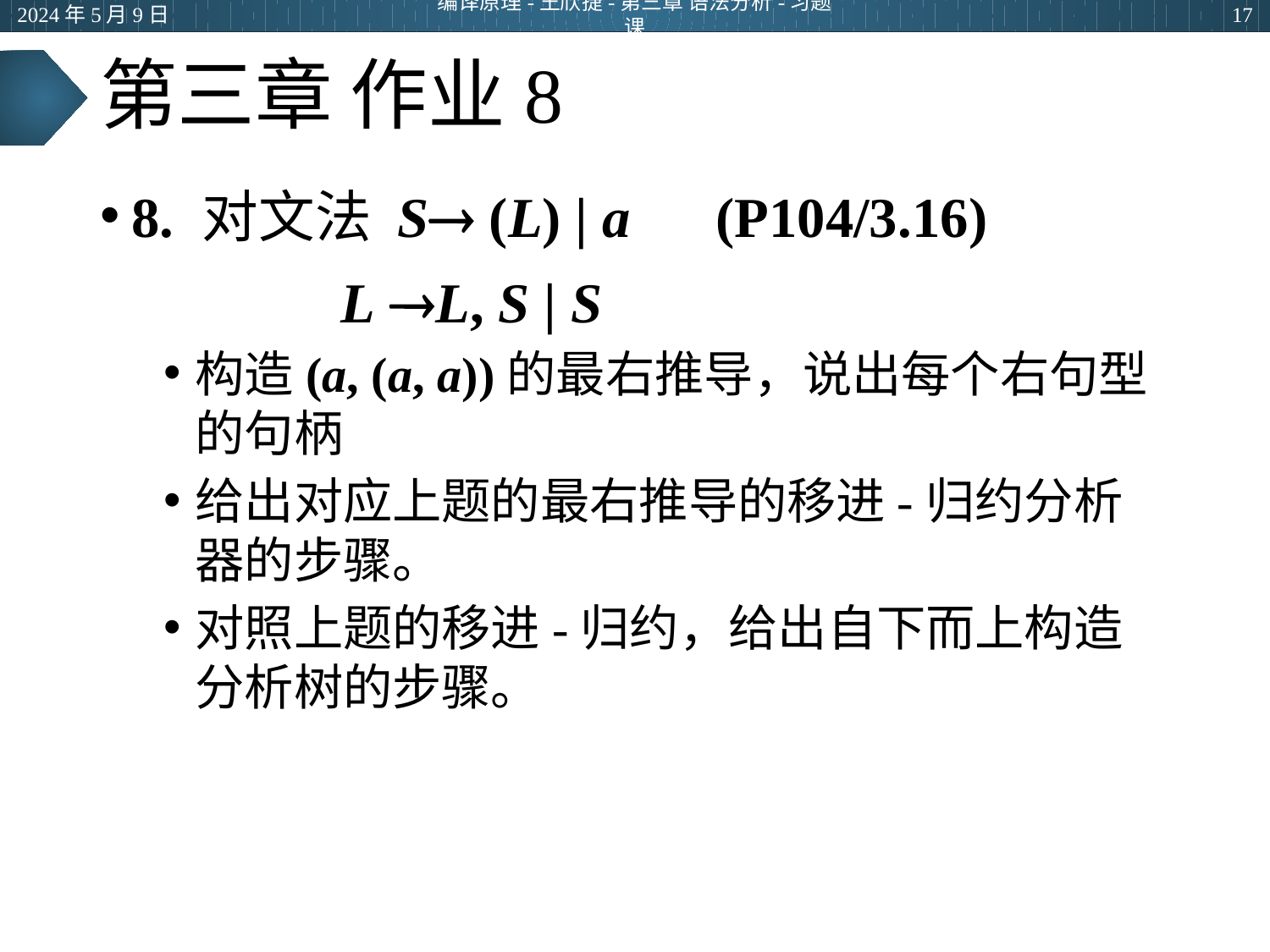

2024年5月9日
编译原理-王欣捷-第三章 语法分析-习题课
17
# 第三章 作业8
8. 对文法 S→ (L) | a      (P104/3.16)
                 L →L, S | S
构造(a, (a, a))的最右推导，说出每个右句型的句柄
给出对应上题的最右推导的移进-归约分析器的步骤。
对照上题的移进-归约，给出自下而上构造分析树的步骤。